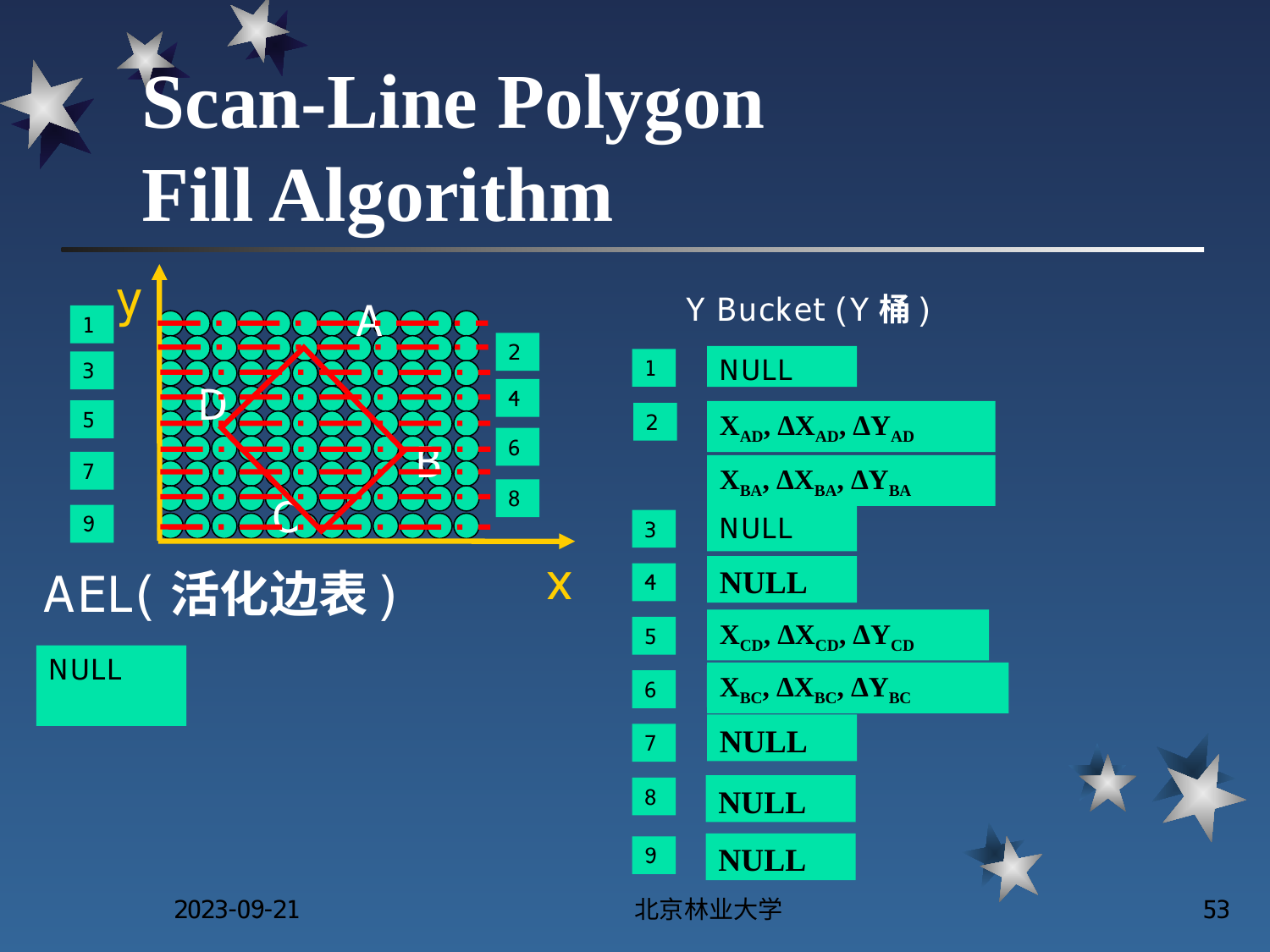

# Scan-Line Polygon Fill Algorithm
y

x
Y Bucket (Y桶)
A
1

2

NULL

1
3

D

4

5
XAD, ΔXAD, ΔYAD
AD
2

6
B

7
XBA, ΔXBA, ΔYBA
AB

8
C

NULL
9
3

NULL
AEL(活化边表)
4
XCD, ΔXCD, ΔYCD
CD
5
NULL
XBC, ΔXBC, ΔYBC
BC
BC
6
NULL
7
NULL
8
NULL
9
2023-09-21
北京林业大学
53